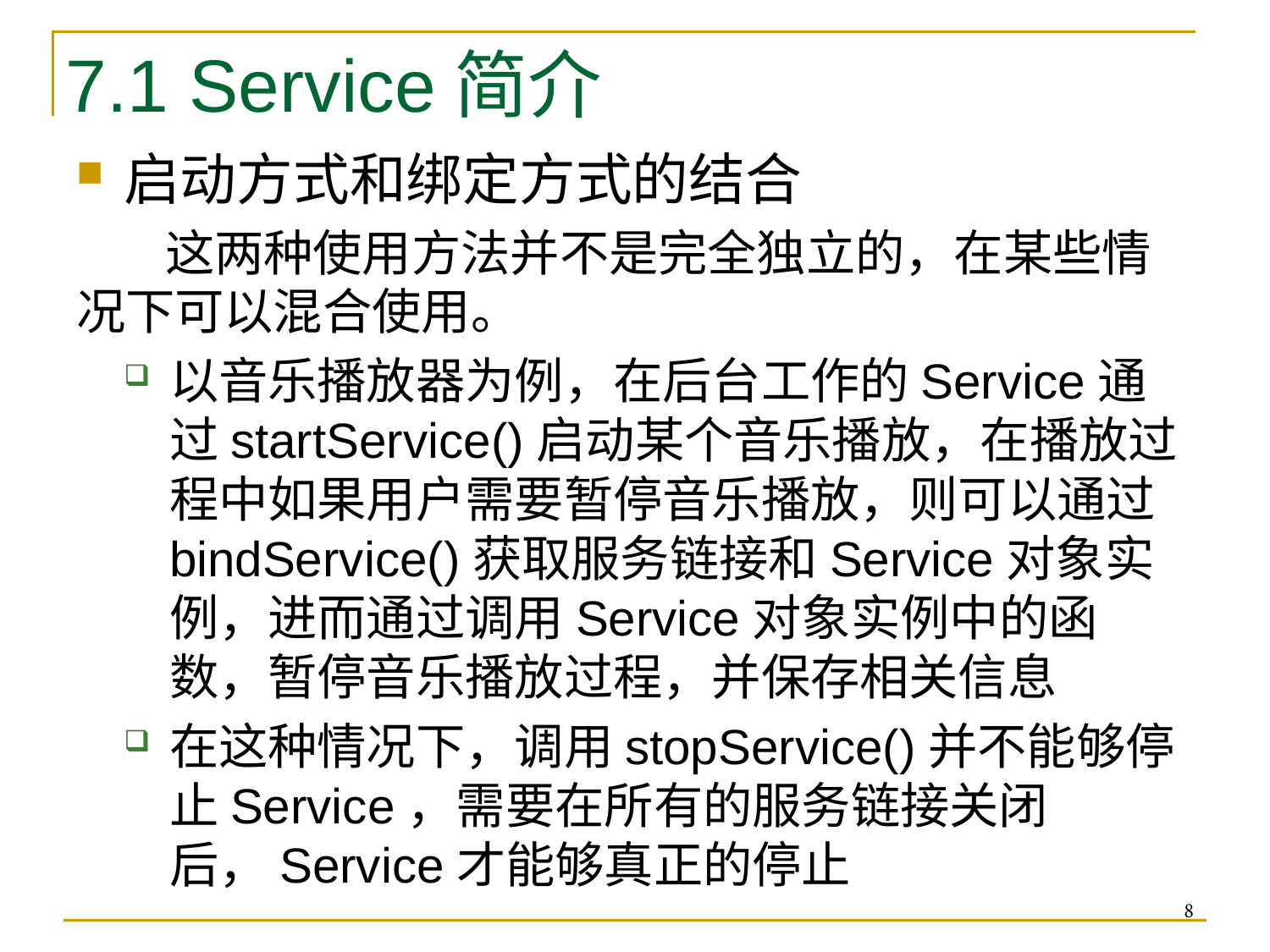

# 7.1 Service简介
启动方式和绑定方式的结合
       这两种使用方法并不是完全独立的，在某些情况下可以混合使用。
以音乐播放器为例，在后台工作的Service通过startService()启动某个音乐播放，在播放过程中如果用户需要暂停音乐播放，则可以通过bindService()获取服务链接和Service对象实例，进而通过调用Service对象实例中的函数，暂停音乐播放过程，并保存相关信息
在这种情况下，调用stopService()并不能够停止Service，需要在所有的服务链接关闭后，Service才能够真正的停止
8